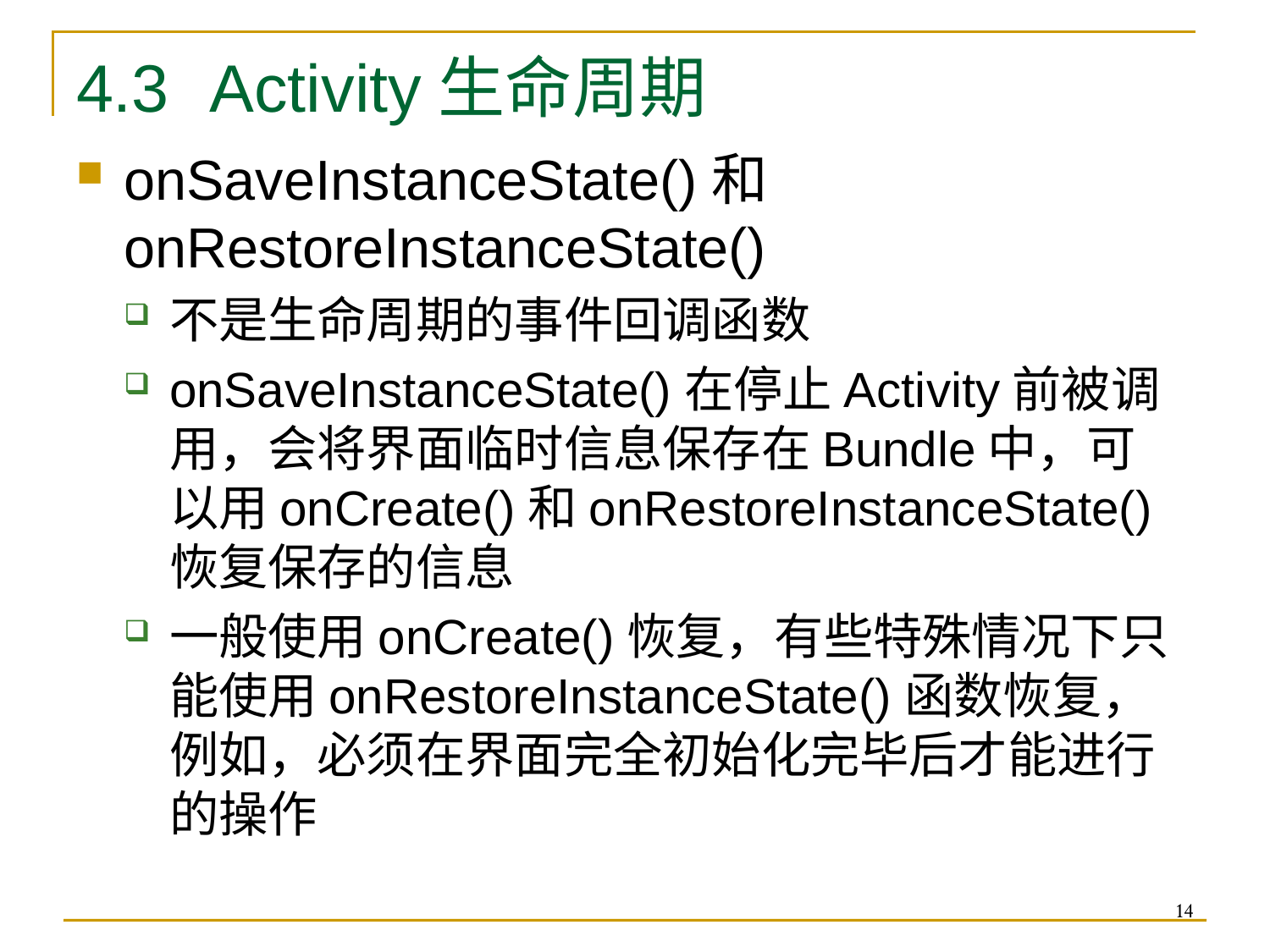

# 4.3 Activity生命周期
onSaveInstanceState()和onRestoreInstanceState()
不是生命周期的事件回调函数
onSaveInstanceState()在停止Activity前被调用，会将界面临时信息保存在Bundle中，可以用onCreate()和onRestoreInstanceState()恢复保存的信息
一般使用onCreate()恢复，有些特殊情况下只能使用onRestoreInstanceState()函数恢复，例如，必须在界面完全初始化完毕后才能进行的操作
14